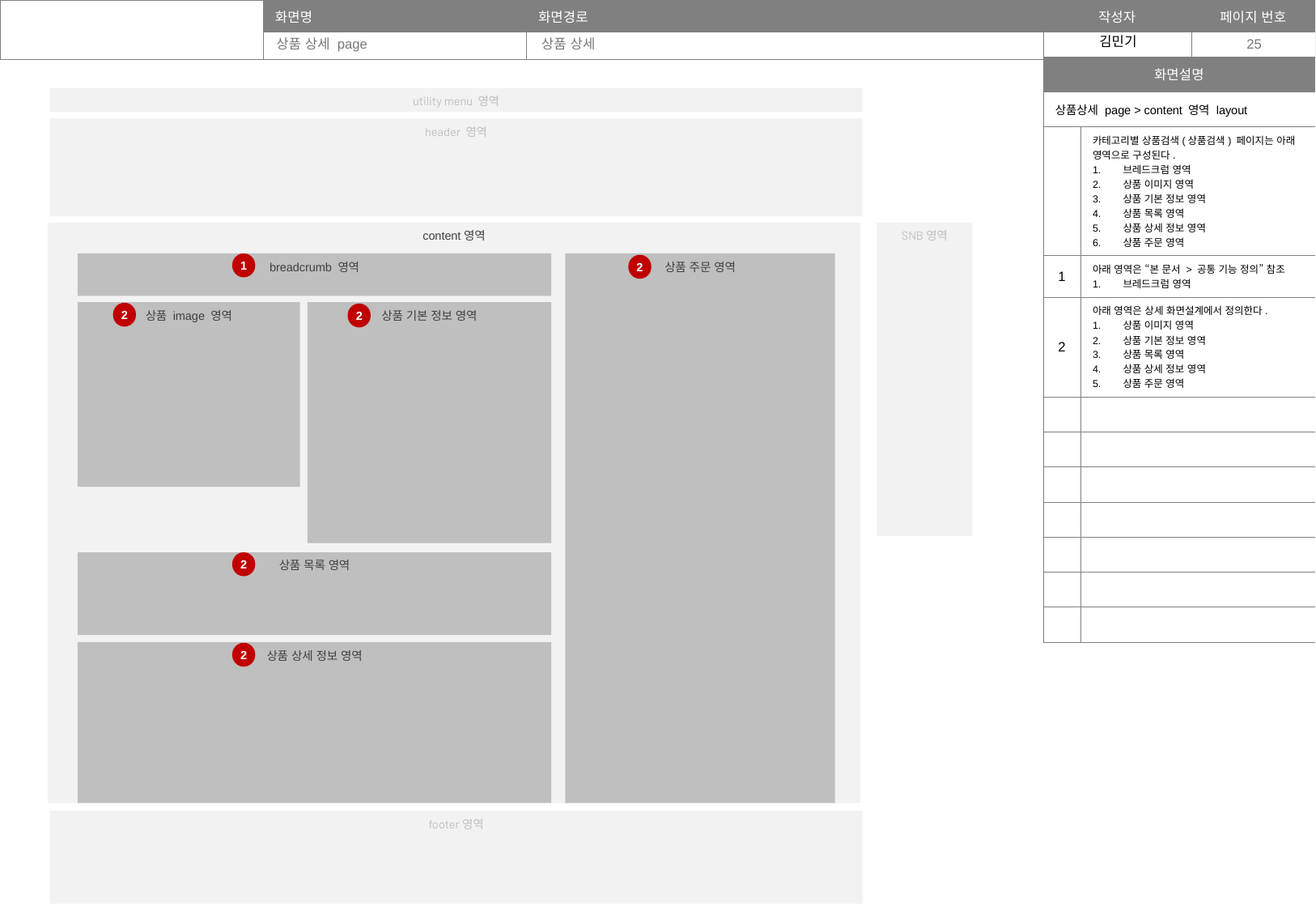

상품 상세 page
상품 상세
25
| 화면설명 |  |
| --- | --- |
| 상품상세 page > content 영역 layout |  |
|  | 카테고리별 상품검색(상품검색) 페이지는 아래 영역으로 구성된다. 브레드크럼 영역 상품 이미지 영역 상품 기본 정보 영역 상품 목록 영역 상품 상세 정보 영역 상품 주문 영역 |
| 1 | 아래 영역은 “본 문서 > 공통 기능 정의” 참조 브레드크럼 영역 |
| 2 | 아래 영역은 상세 화면설계에서 정의한다. 상품 이미지 영역 상품 기본 정보 영역 상품 목록 영역 상품 상세 정보 영역 상품 주문 영역 |
|  |  |
|  |  |
|  |  |
|  |  |
|  |  |
|  |  |
|  |  |
utility menu 영역
header 영역
SNB영역
content영역
breadcrumb 영역
1
상품 주문 영역
2
상품 image 영역
상품 기본 정보 영역
2
2
상품 목록 영역
2
상품 상세 정보 영역
2
footer영역